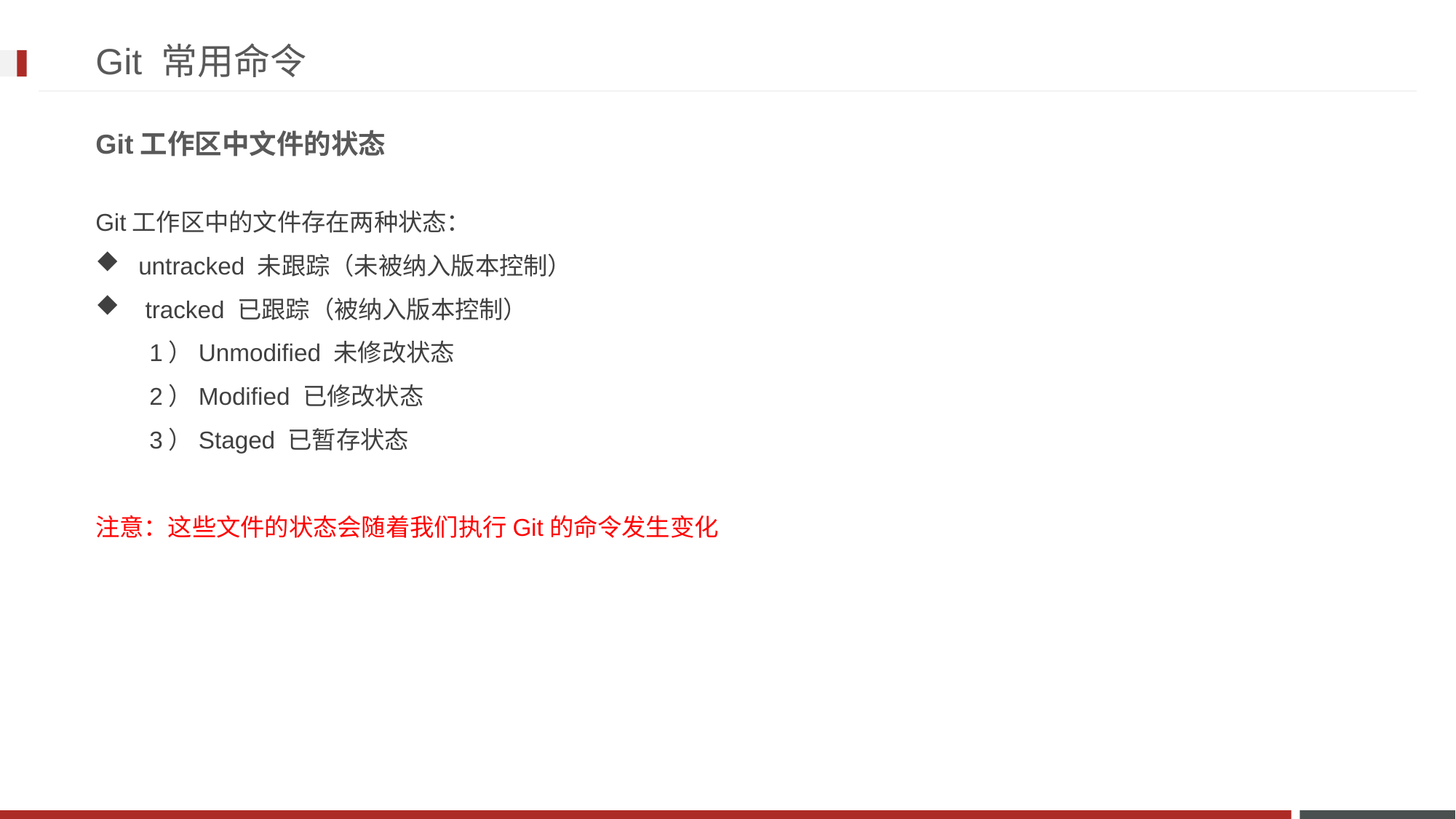

# Git 常用命令
Git工作区中文件的状态
Git工作区中的文件存在两种状态：
untracked 未跟踪（未被纳入版本控制）
 tracked 已跟踪（被纳入版本控制）
        1）Unmodified 未修改状态
        2）Modified 已修改状态
        3）Staged 已暂存状态

注意：这些文件的状态会随着我们执行Git的命令发生变化